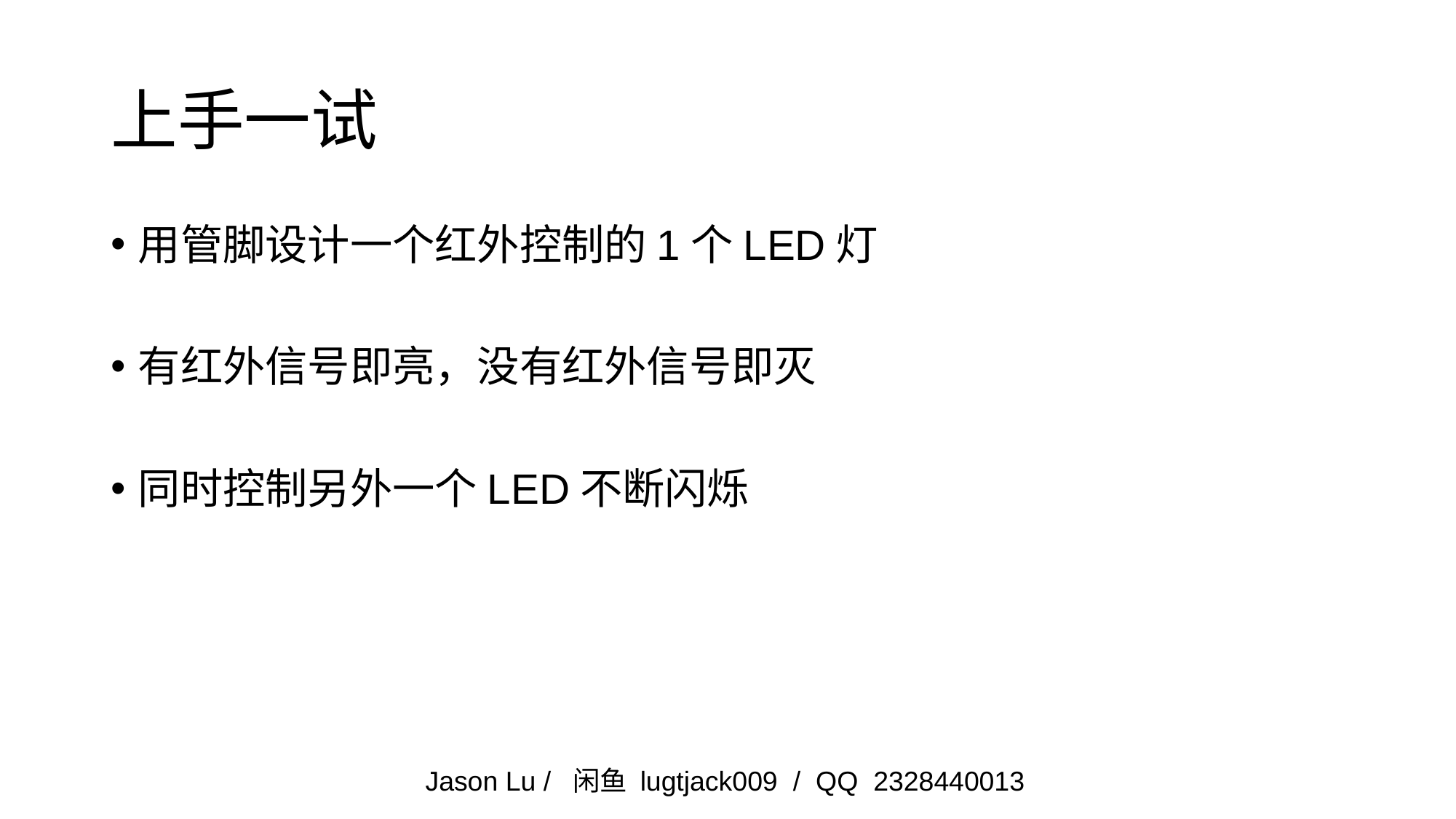

# 上手一试
用管脚设计一个红外控制的1个LED灯

有红外信号即亮，没有红外信号即灭

同时控制另外一个LED不断闪烁